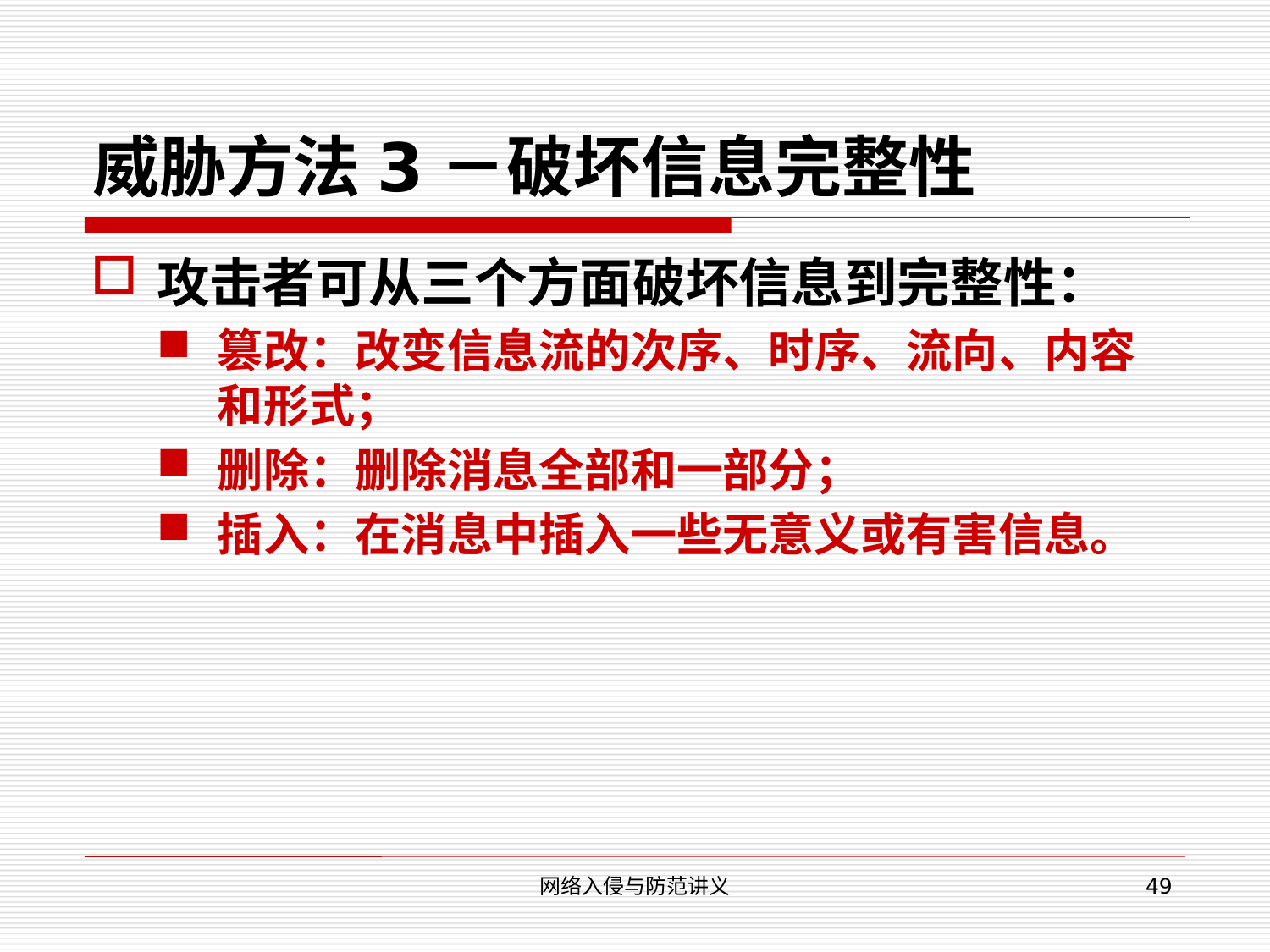

威胁方法3－破坏信息完整性
攻击者可从三个方面破坏信息到完整性：
篡改：改变信息流的次序、时序、流向、内容和形式；
删除：删除消息全部和一部分；
插入：在消息中插入一些无意义或有害信息。

网络入侵与防范讲义
49